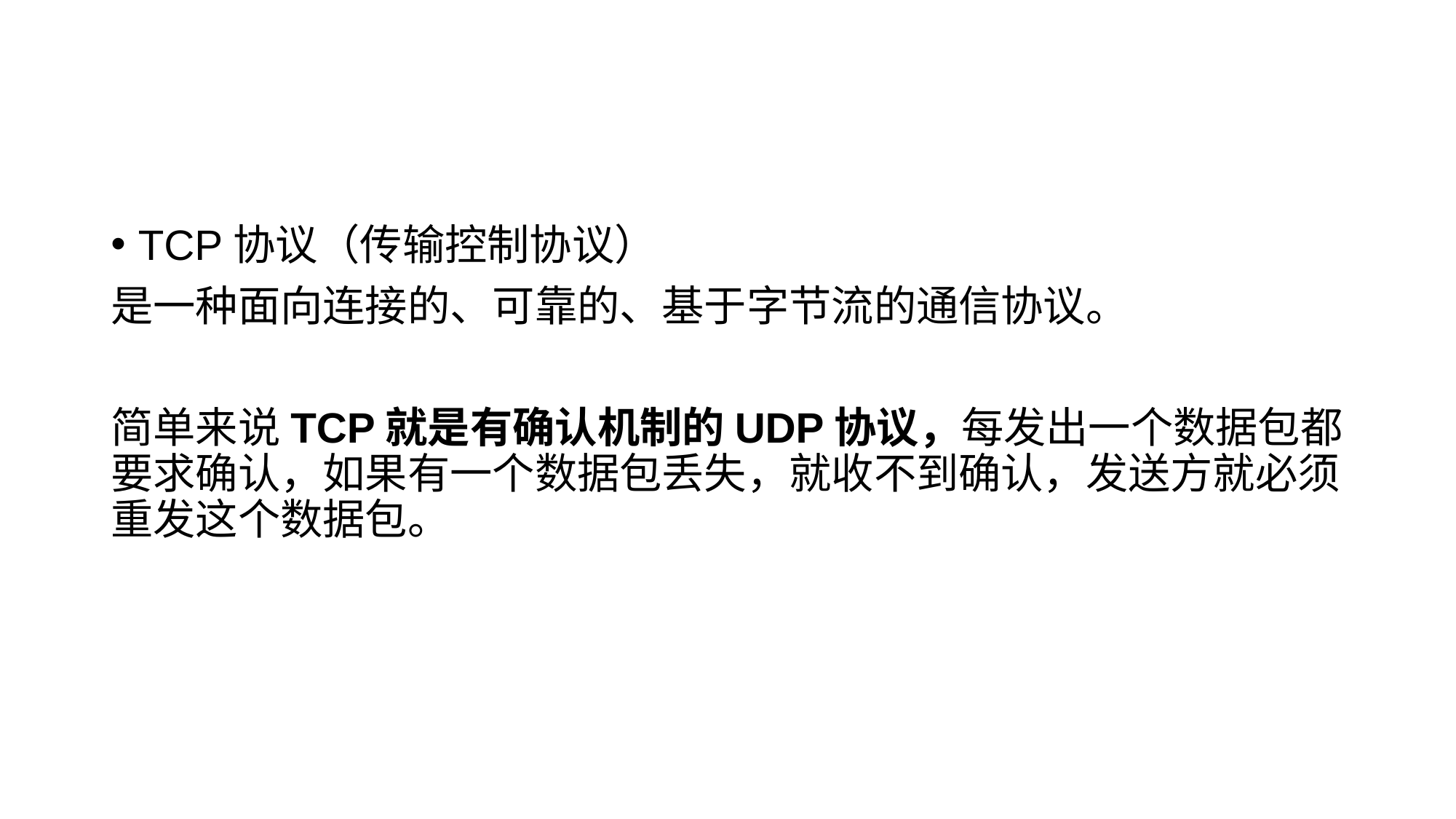

TCP协议（传输控制协议）
是一种面向连接的、可靠的、基于字节流的通信协议。

简单来说TCP就是有确认机制的UDP协议，每发出一个数据包都要求确认，如果有一个数据包丢失，就收不到确认，发送方就必须重发这个数据包。